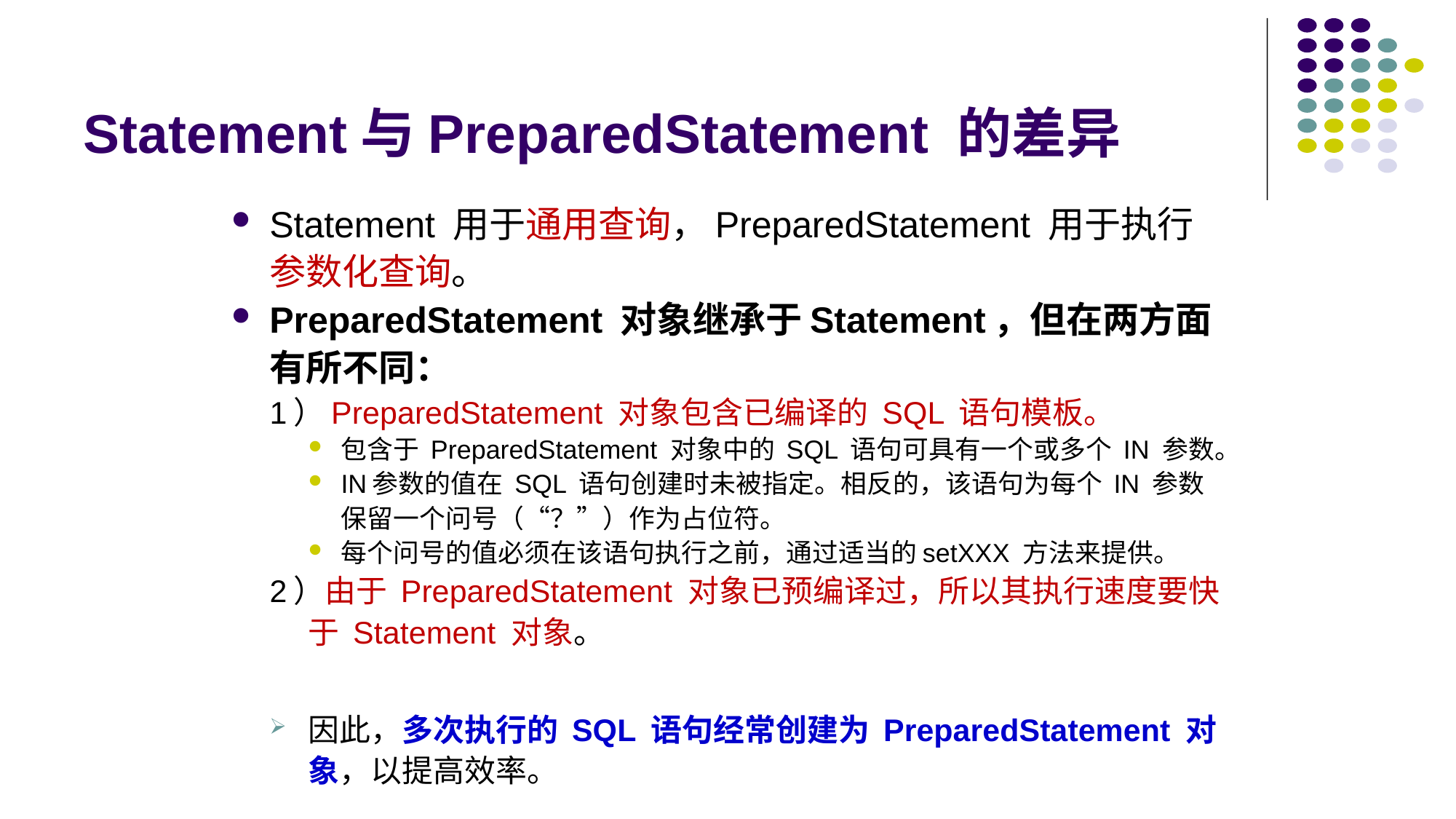

# Statement与PreparedStatement 的差异
Statement 用于通用查询，PreparedStatement 用于执行参数化查询。
PreparedStatement 对象继承于Statement，但在两方面有所不同：
1）PreparedStatement 对象包含已编译的 SQL 语句模板。
包含于 PreparedStatement 对象中的 SQL 语句可具有一个或多个 IN 参数。
IN参数的值在 SQL 语句创建时未被指定。相反的，该语句为每个 IN 参数保留一个问号（“？”）作为占位符。
每个问号的值必须在该语句执行之前，通过适当的setXXX 方法来提供。
2）由于 PreparedStatement 对象已预编译过，所以其执行速度要快于 Statement 对象。

因此，多次执行的 SQL 语句经常创建为 PreparedStatement 对象，以提高效率。

59